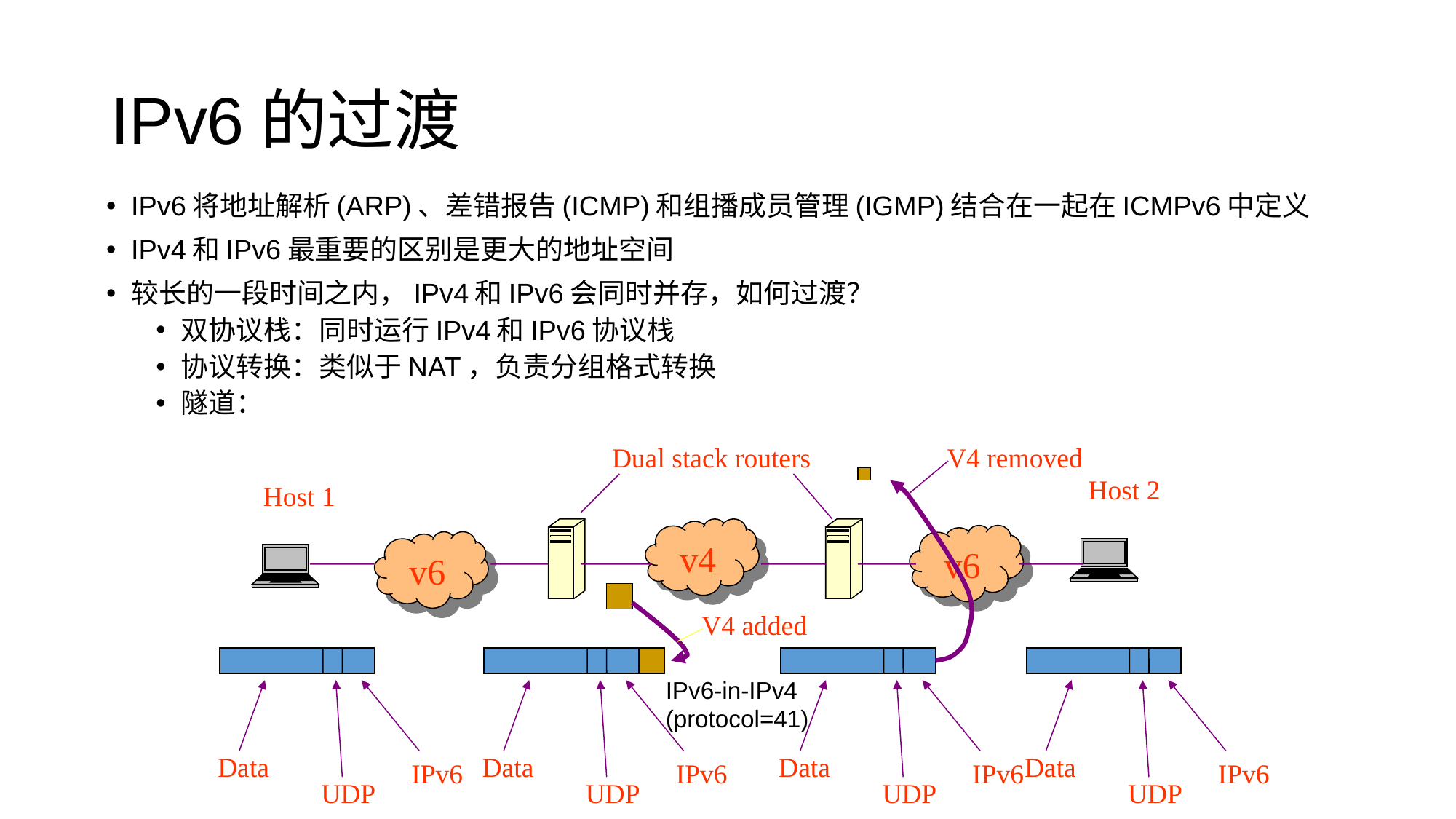

# IPv6的过渡
IPv6将地址解析(ARP)、差错报告(ICMP)和组播成员管理(IGMP)结合在一起在ICMPv6中定义
IPv4和IPv6最重要的区别是更大的地址空间
较长的一段时间之内，IPv4和IPv6会同时并存，如何过渡？
双协议栈：同时运行IPv4和IPv6协议栈
协议转换：类似于NAT，负责分组格式转换
隧道：
Dual stack routers
V4 removed

Host 2
Host 1

v4

v6
v6

V4 added

Data
Data
Data
Data
IPv6
IPv6
IPv6
IPv6
UDP
UDP
UDP
UDP
IPv6-in-IPv4 (protocol=41)